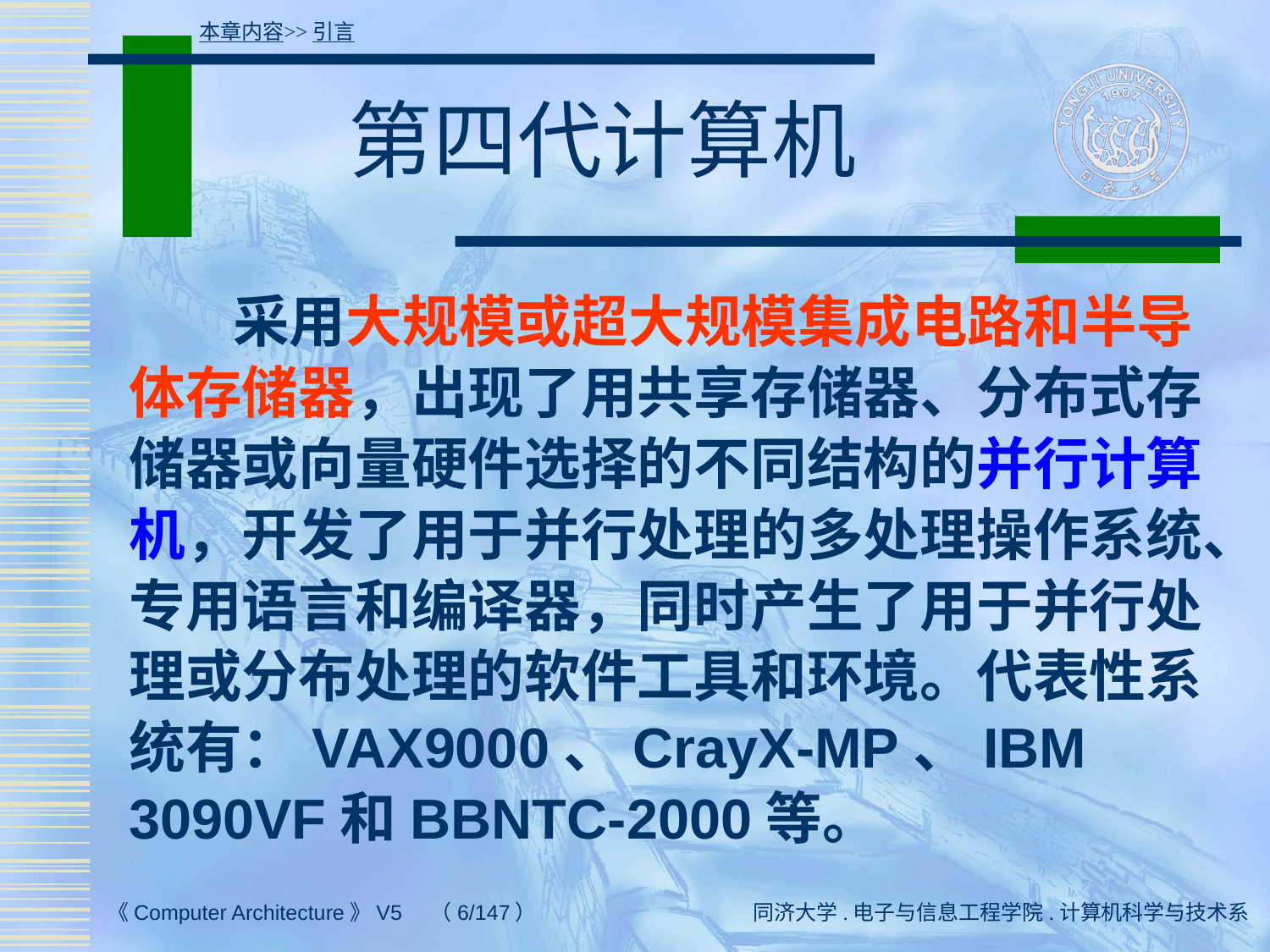

本章内容>>引言
# 第四代计算机
       采用大规模或超大规模集成电路和半导体存储器，出现了用共享存储器、分布式存储器或向量硬件选择的不同结构的并行计算机，开发了用于并行处理的多处理操作系统、专用语言和编译器，同时产生了用于并行处理或分布处理的软件工具和环境。代表性系统有：VAX9000、CrayX-MP、IBM 3090VF和BBNTC-2000等。